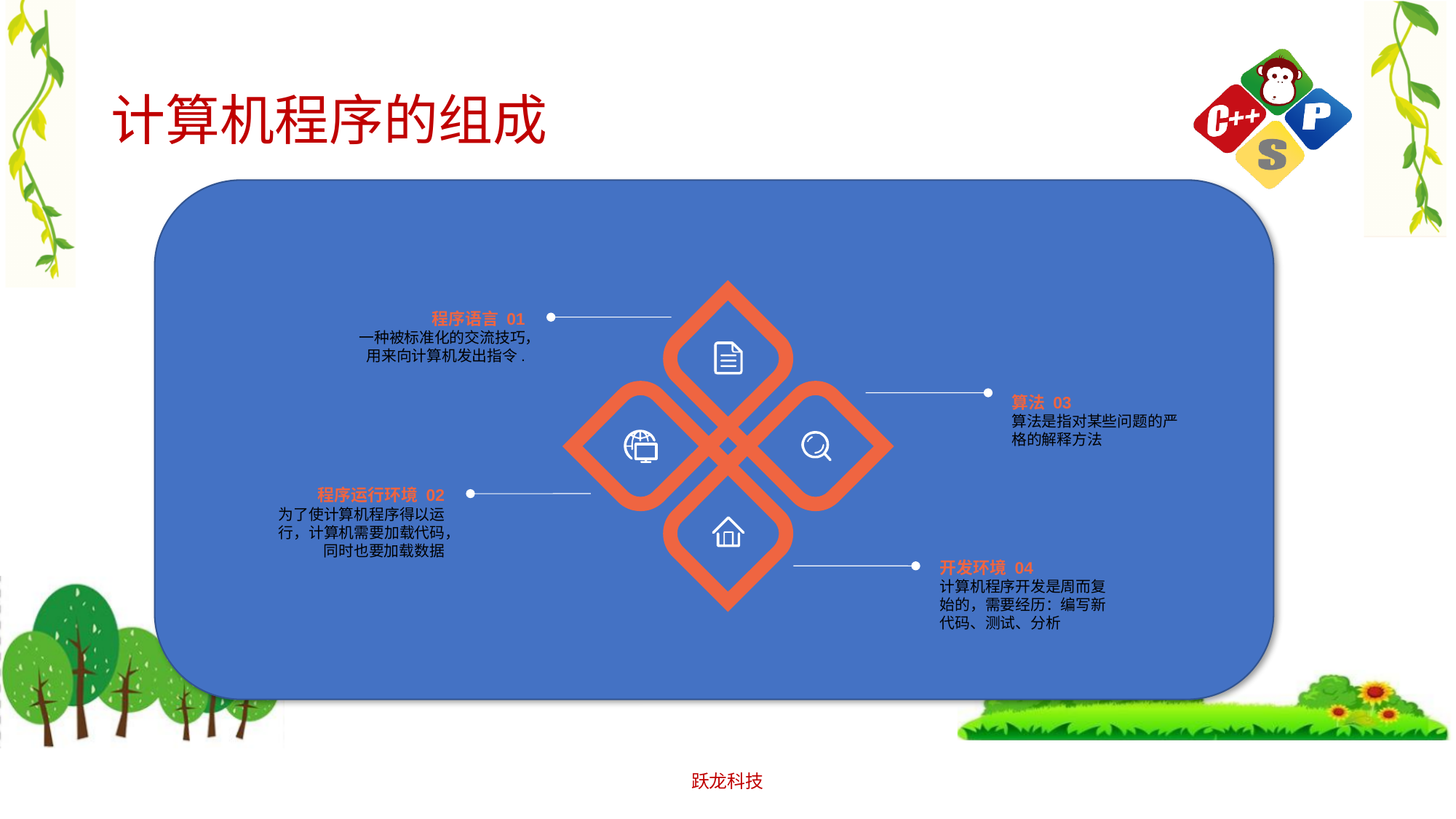

# 计算机程序的组成

程序语言 01
一种被标准化的交流技巧，用来向计算机发出指令.

算法 03
算法是指对某些问题的严格的解释方法

程序运行环境 02
为了使计算机程序得以运行，计算机需要加载代码，同时也要加载数据

开发环境 04
计算机程序开发是周而复始的，需要经历：编写新代码、测试、分析

跃龙科技